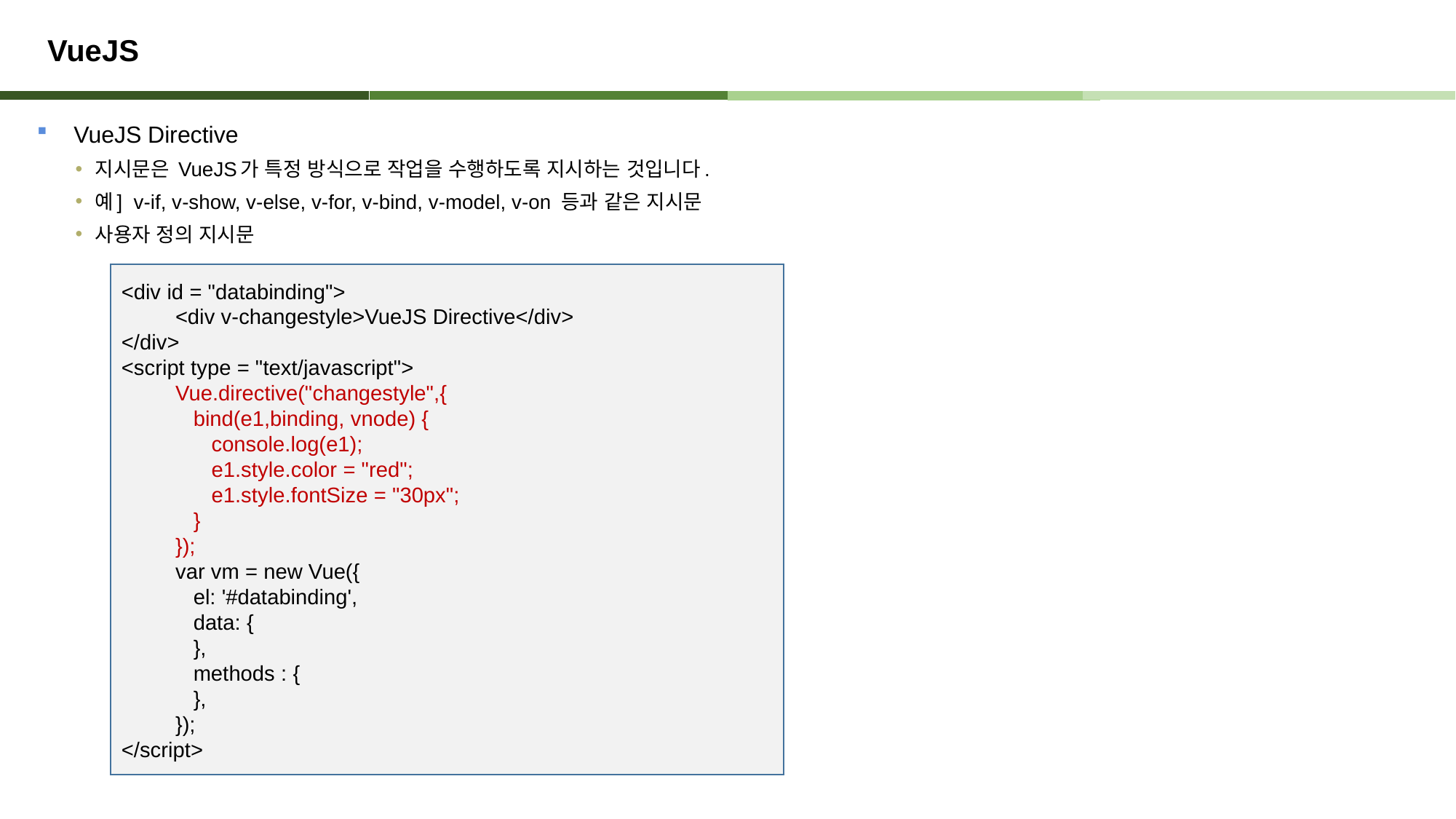

# VueJS
VueJS Directive
지시문은 VueJS가 특정 방식으로 작업을 수행하도록 지시하는 것입니다.
예]  v-if, v-show, v-else, v-for, v-bind, v-model, v-on 등과 같은 지시문
사용자 정의 지시문
<div id = "databinding">
         <div v-changestyle>VueJS Directive</div>
</div>
<script type = "text/javascript">
         Vue.directive("changestyle",{
            bind(e1,binding, vnode) {
               console.log(e1);
               e1.style.color = "red";
               e1.style.fontSize = "30px";
            }
         });
         var vm = new Vue({
            el: '#databinding',
            data: {
            },
            methods : {
            },
         });
</script>